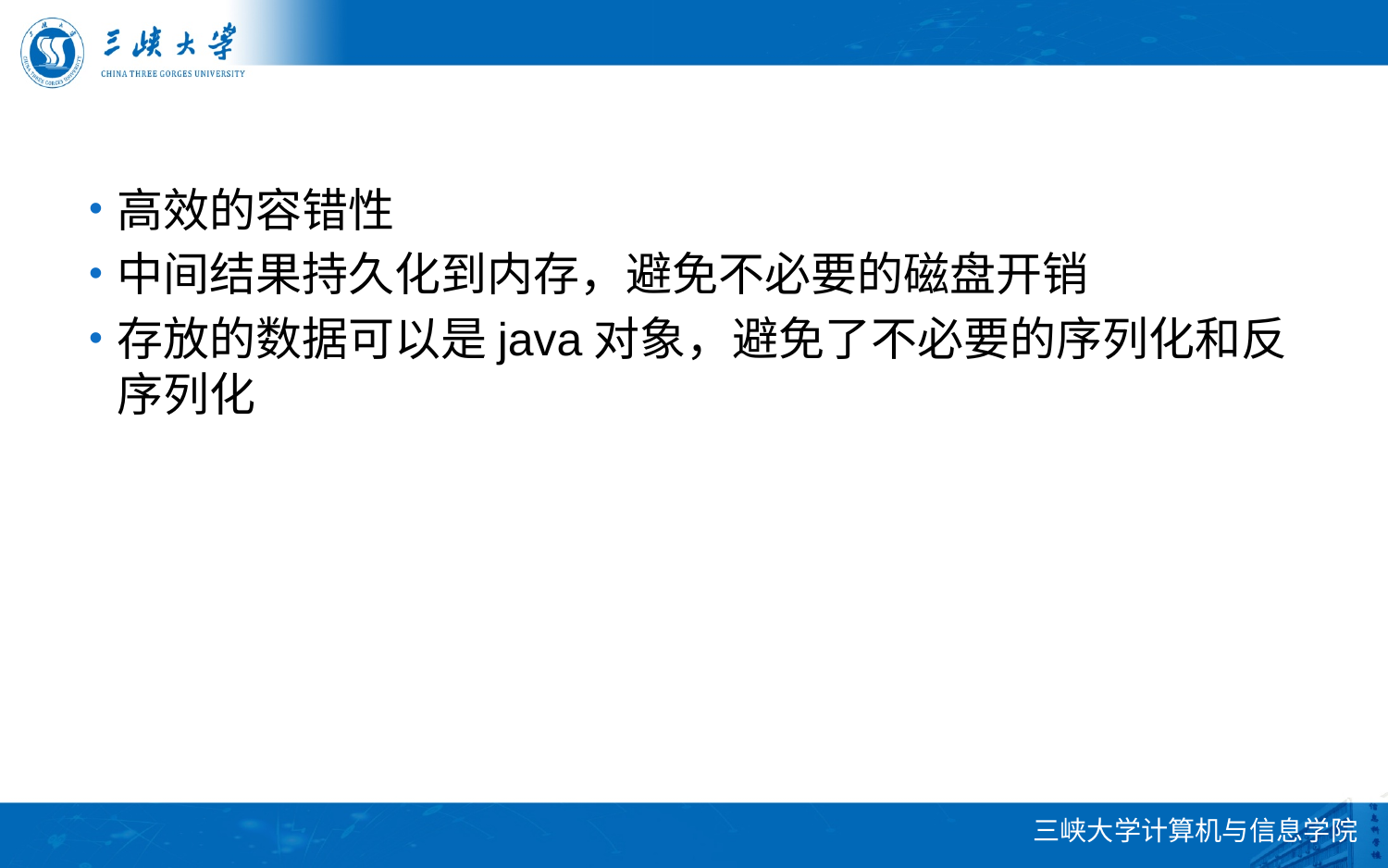

7.4.1 RDD运行原理-RDD的特点
# 高效的容错性
中间结果持久化到内存，避免不必要的磁盘开销
存放的数据可以是java对象，避免了不必要的序列化和反序列化